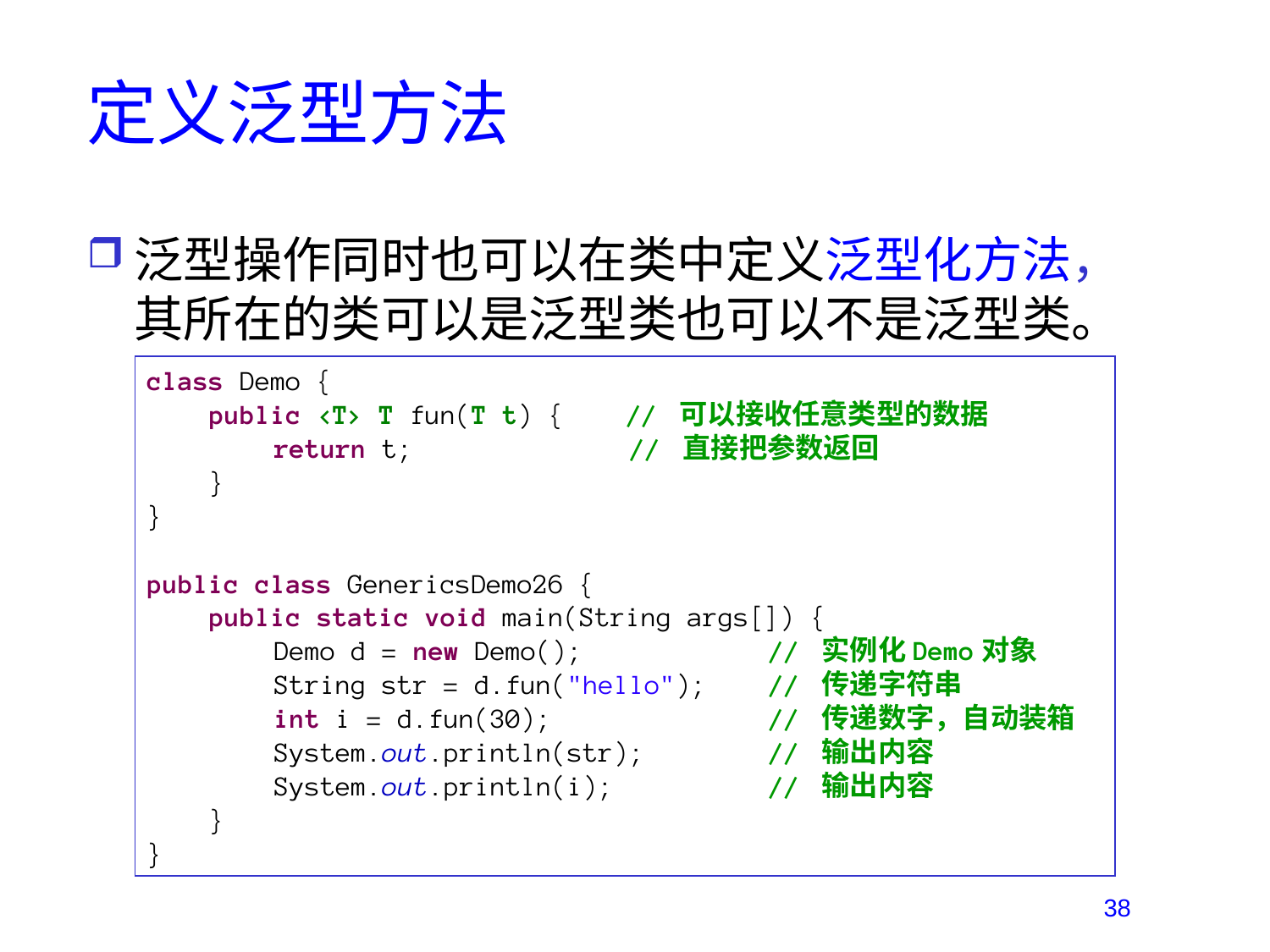

# 定义泛型方法
泛型操作同时也可以在类中定义泛型化方法，其所在的类可以是泛型类也可以不是泛型类。

class Demo {
    public <T> T fun(T t) {    // 可以接收任意类型的数据
	return t;              // 直接把参数返回
    }
}

public class GenericsDemo26 {
    public static void main(String args[]) {
	Demo d = new Demo();            // 实例化Demo对象
	String str = d.fun("hello");    // 传递字符串
	int i = d.fun(30);              // 传递数字，自动装箱
	System.out.println(str);        // 输出内容
	System.out.println(i);          // 输出内容
    }
}
38